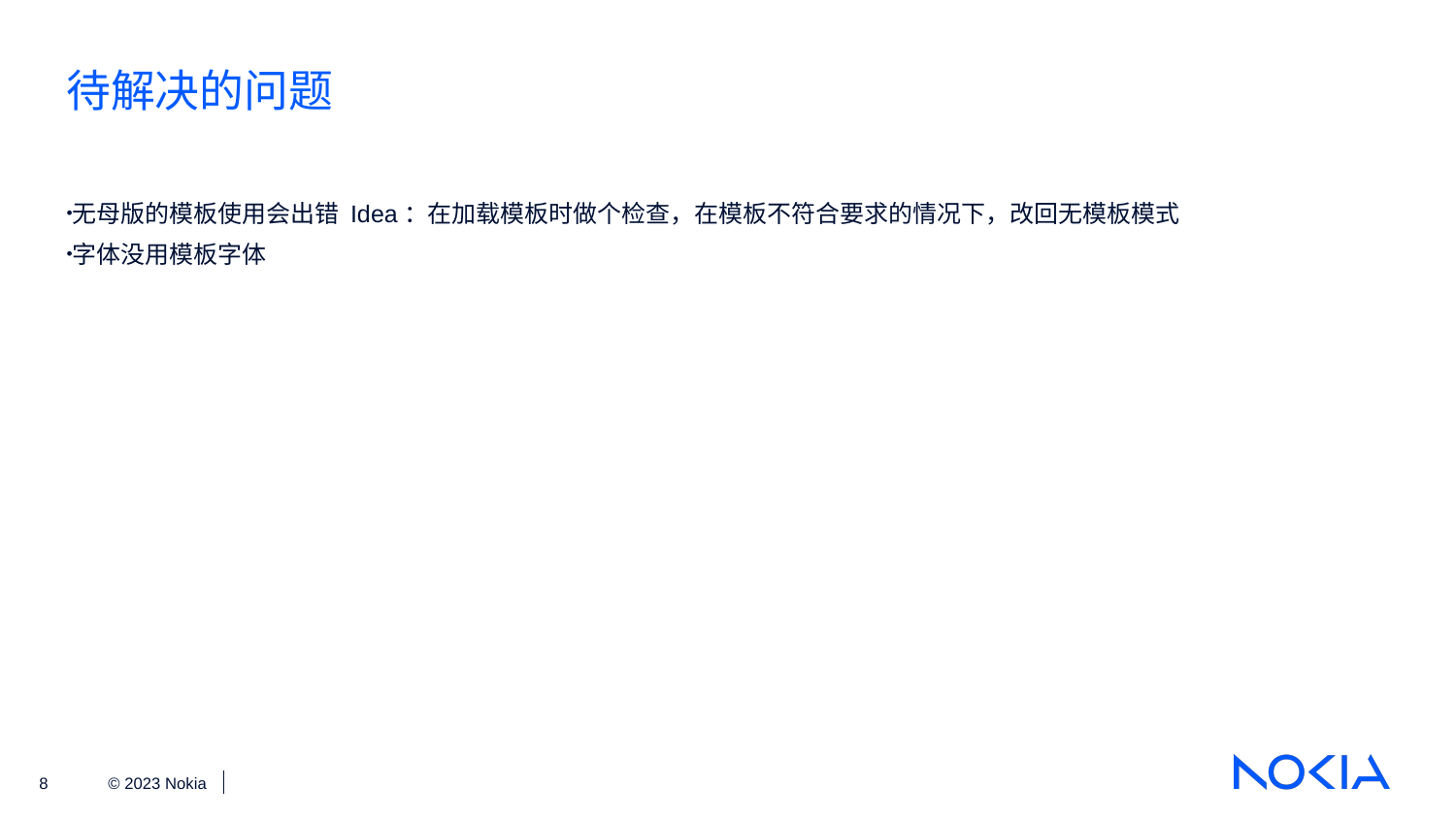

待解决的问题

无母版的模板使用会出错 Idea：在加载模板时做个检查，在模板不符合要求的情况下，改回无模板模式
字体没用模板字体